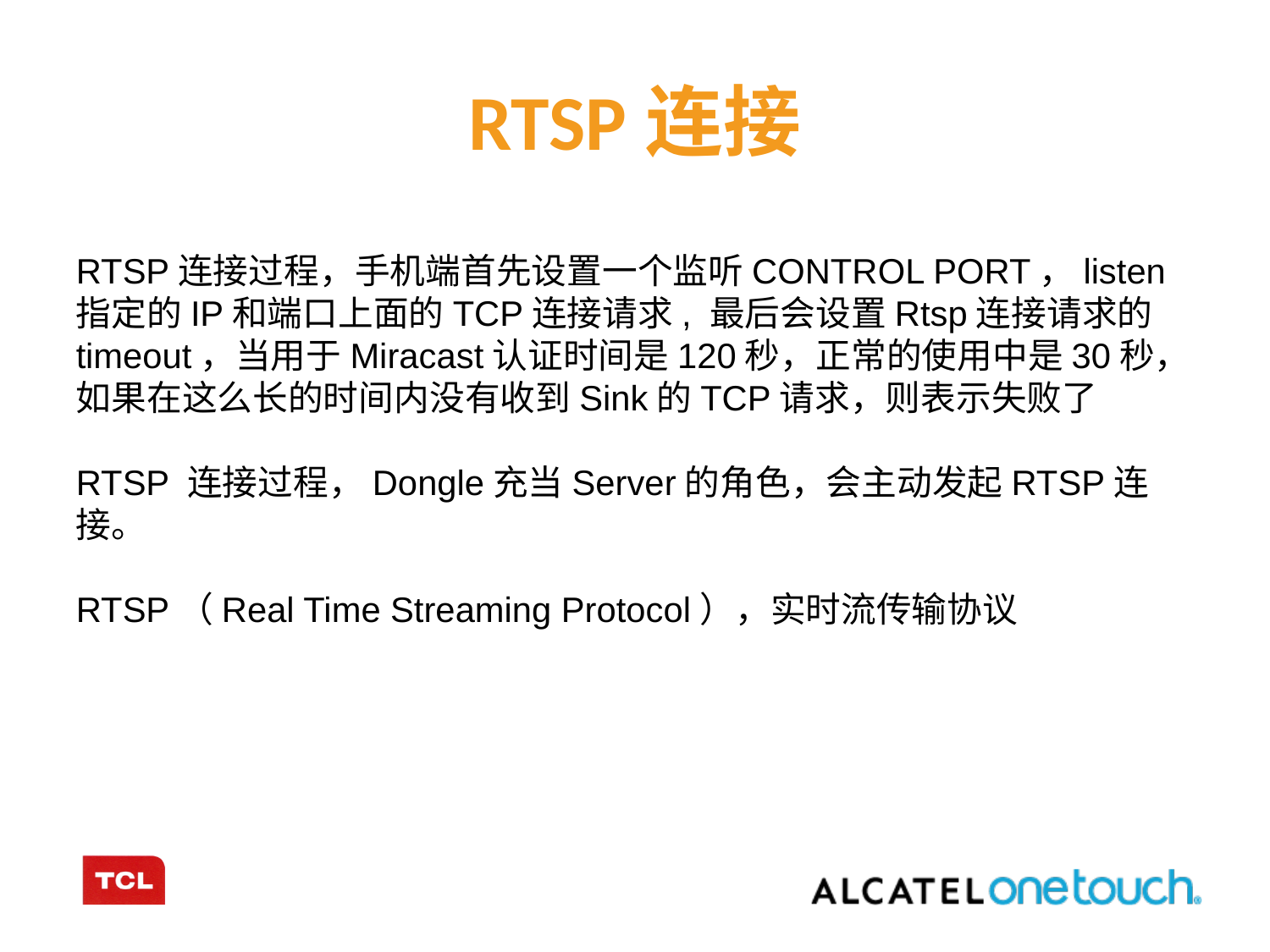

RTSP连接
RTSP连接过程，手机端首先设置一个监听CONTROL PORT，listen指定的IP和端口上面的TCP连接请求, 最后会设置Rtsp连接请求的timeout，当用于Miracast认证时间是120秒，正常的使用中是30秒，如果在这么长的时间内没有收到Sink的TCP请求，则表示失败了

RTSP 连接过程，Dongle充当Server的角色，会主动发起RTSP连接。

RTSP（Real Time Streaming Protocol），实时流传输协议